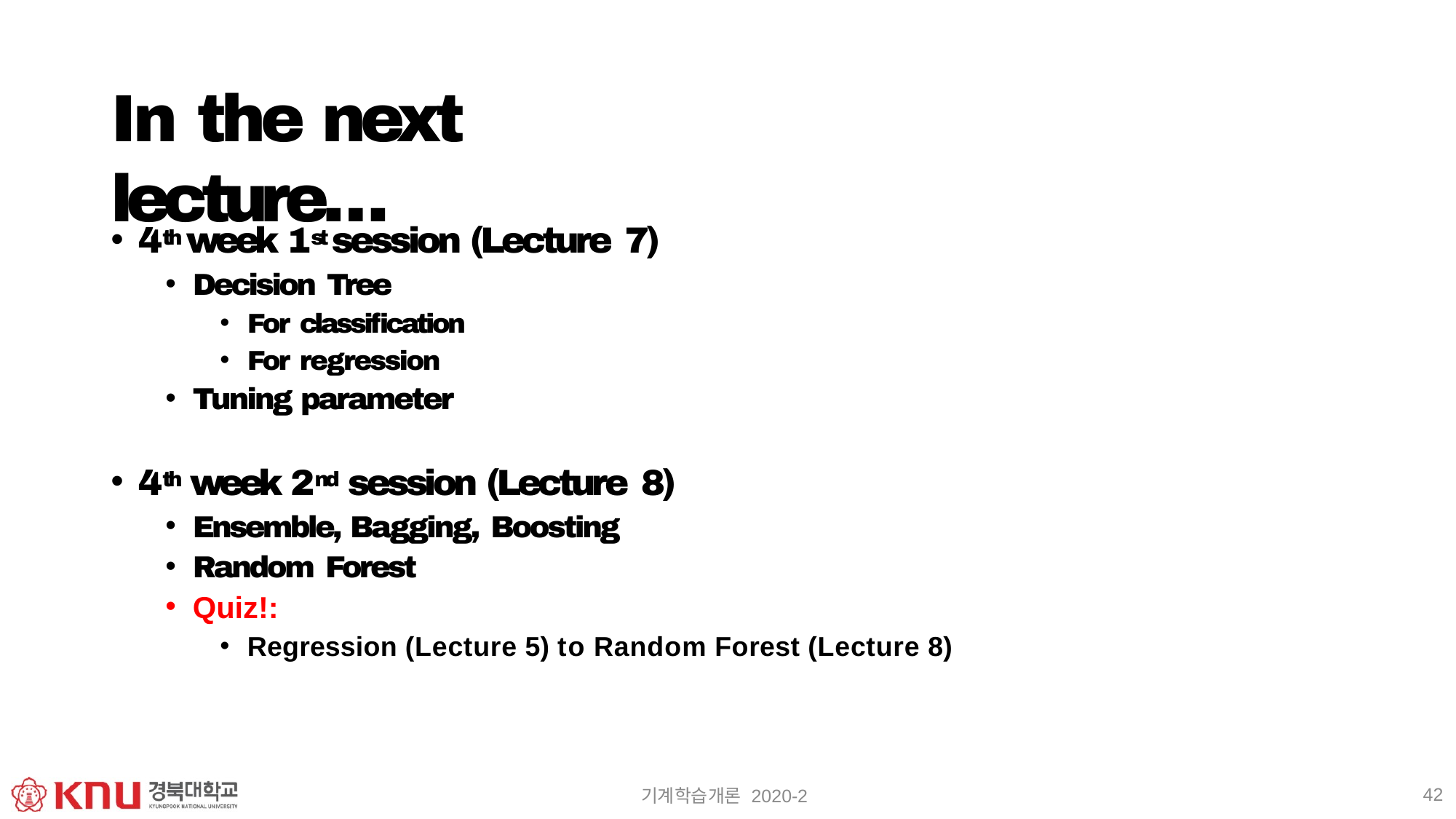

# In the next lecture…
4th week 1st session (Lecture 7)
Decision Tree
For classification
For regression
Tuning parameter

4th  week 2nd  session (Lecture 8)
Ensemble, Bagging, Boosting
Random Forest
Quiz!:
Regression (Lecture 5) to Random Forest (Lecture 8)
42
기계학습개론 2020-2